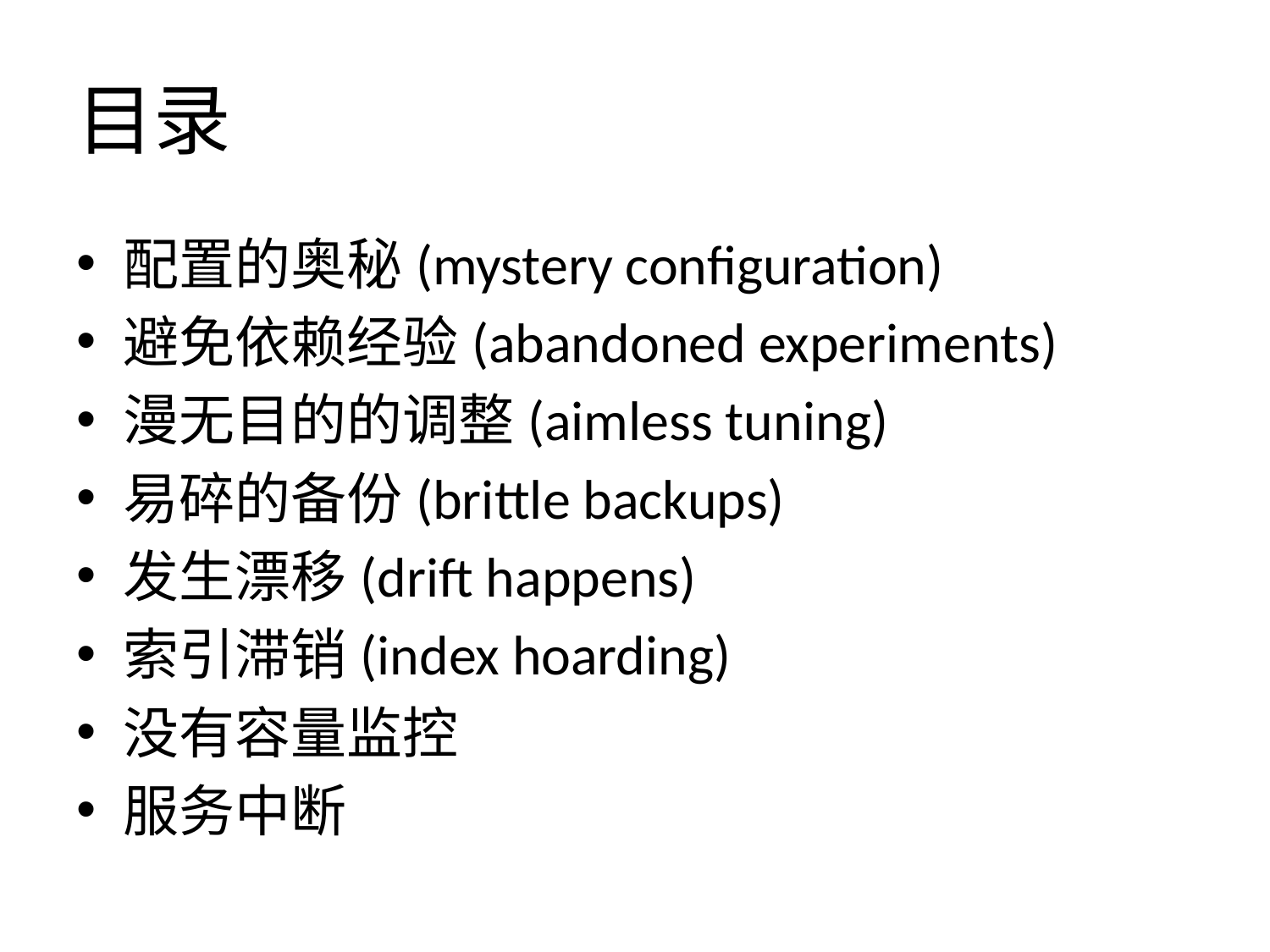

# 目录
配置的奥秘(mystery configuration)
避免依赖经验(abandoned experiments)
漫无目的的调整(aimless tuning)
易碎的备份(brittle backups)
发生漂移(drift happens)
索引滞销(index hoarding)
没有容量监控
服务中断